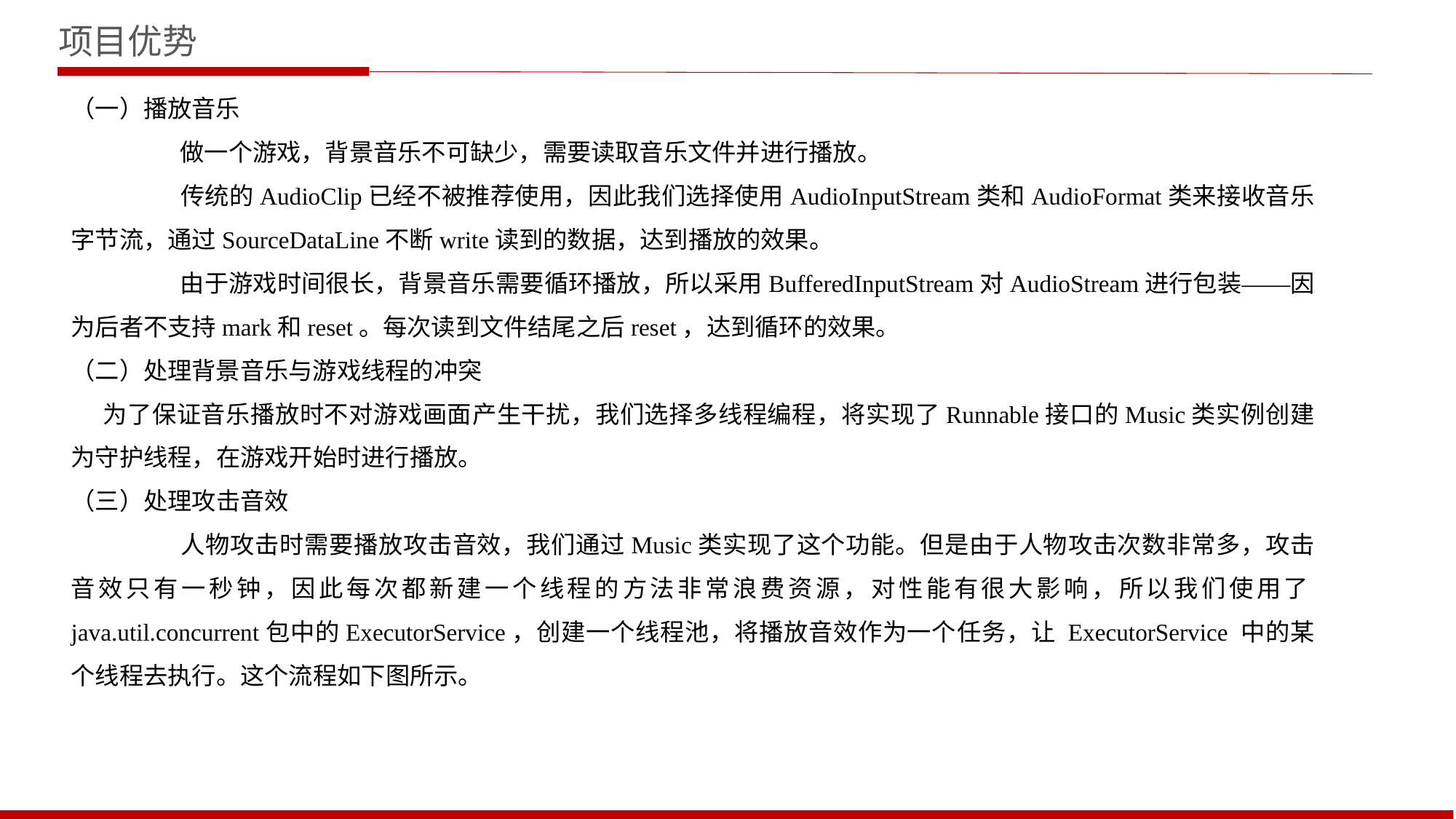

项目优势

（一）播放音乐
	做一个游戏，背景音乐不可缺少，需要读取音乐文件并进行播放。
	传统的AudioClip已经不被推荐使用，因此我们选择使用AudioInputStream类和AudioFormat类来接收音乐字节流，通过SourceDataLine不断write读到的数据，达到播放的效果。
	由于游戏时间很长，背景音乐需要循环播放，所以采用BufferedInputStream对AudioStream进行包装——因为后者不支持mark和reset。每次读到文件结尾之后reset，达到循环的效果。
（二）处理背景音乐与游戏线程的冲突
为了保证音乐播放时不对游戏画面产生干扰，我们选择多线程编程，将实现了Runnable接口的Music类实例创建为守护线程，在游戏开始时进行播放。
（三）处理攻击音效
	人物攻击时需要播放攻击音效，我们通过Music类实现了这个功能。但是由于人物攻击次数非常多，攻击音效只有一秒钟，因此每次都新建一个线程的方法非常浪费资源，对性能有很大影响，所以我们使用了java.util.concurrent包中的ExecutorService，创建一个线程池，将播放音效作为一个任务，让 ExecutorService 中的某个线程去执行。这个流程如下图所示。